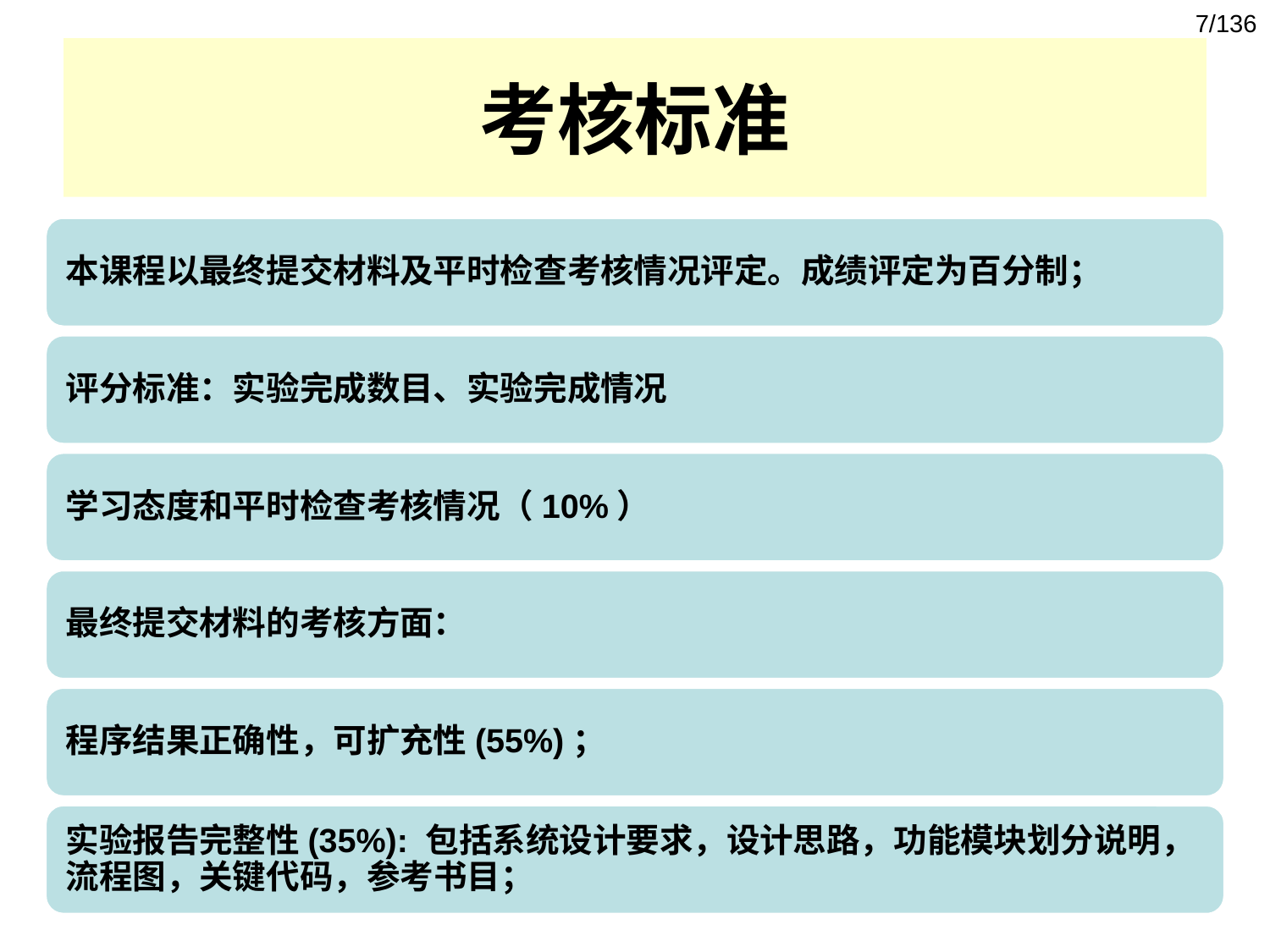

7/136
# 考核标准
本课程以最终提交材料及平时检查考核情况评定。成绩评定为百分制；
评分标准：实验完成数目、实验完成情况
学习态度和平时检查考核情况（10%）
最终提交材料的考核方面：
程序结果正确性，可扩充性(55%)；
实验报告完整性(35%): 包括系统设计要求，设计思路，功能模块划分说明，流程图，关键代码，参考书目；